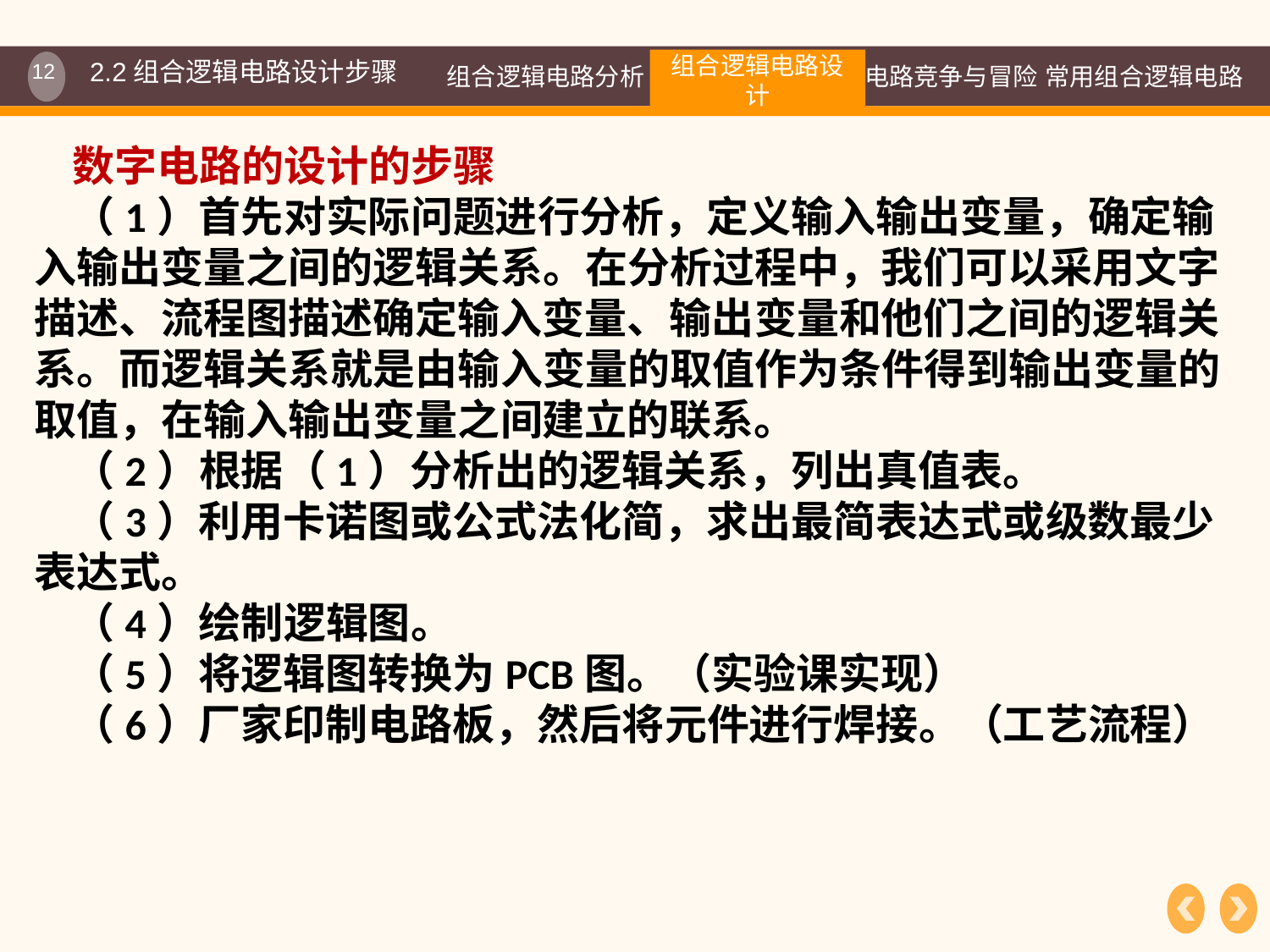

2.2组合逻辑电路设计步骤
数字电路的设计的步骤
（1）首先对实际问题进行分析，定义输入输出变量，确定输入输出变量之间的逻辑关系。在分析过程中，我们可以采用文字描述、流程图描述确定输入变量、输出变量和他们之间的逻辑关系。而逻辑关系就是由输入变量的取值作为条件得到输出变量的取值，在输入输出变量之间建立的联系。
（2）根据（1）分析出的逻辑关系，列出真值表。
（3）利用卡诺图或公式法化简，求出最简表达式或级数最少表达式。
（4）绘制逻辑图。
（5）将逻辑图转换为PCB图。（实验课实现）
（6）厂家印制电路板，然后将元件进行焊接。（工艺流程）